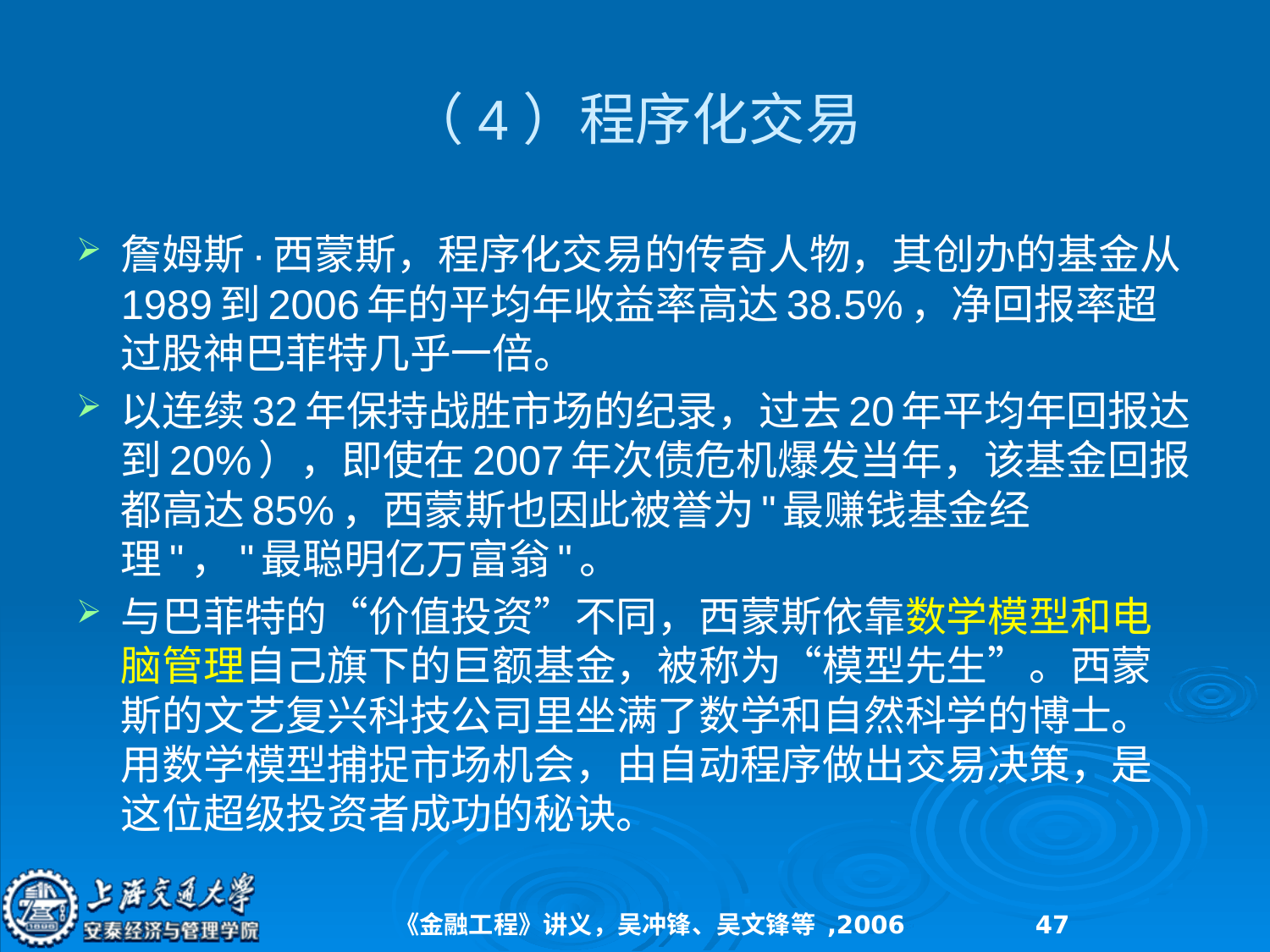

# （4）程序化交易
詹姆斯·西蒙斯，程序化交易的传奇人物，其创办的基金从1989到2006年的平均年收益率高达38.5%，净回报率超过股神巴菲特几乎一倍。
以连续32年保持战胜市场的纪录，过去20年平均年回报达到20%），即使在2007年次债危机爆发当年，该基金回报都高达85%，西蒙斯也因此被誉为"最赚钱基金经理"，"最聪明亿万富翁"。
与巴菲特的“价值投资”不同，西蒙斯依靠数学模型和电脑管理自己旗下的巨额基金，被称为“模型先生”。西蒙斯的文艺复兴科技公司里坐满了数学和自然科学的博士。用数学模型捕捉市场机会，由自动程序做出交易决策，是这位超级投资者成功的秘诀。